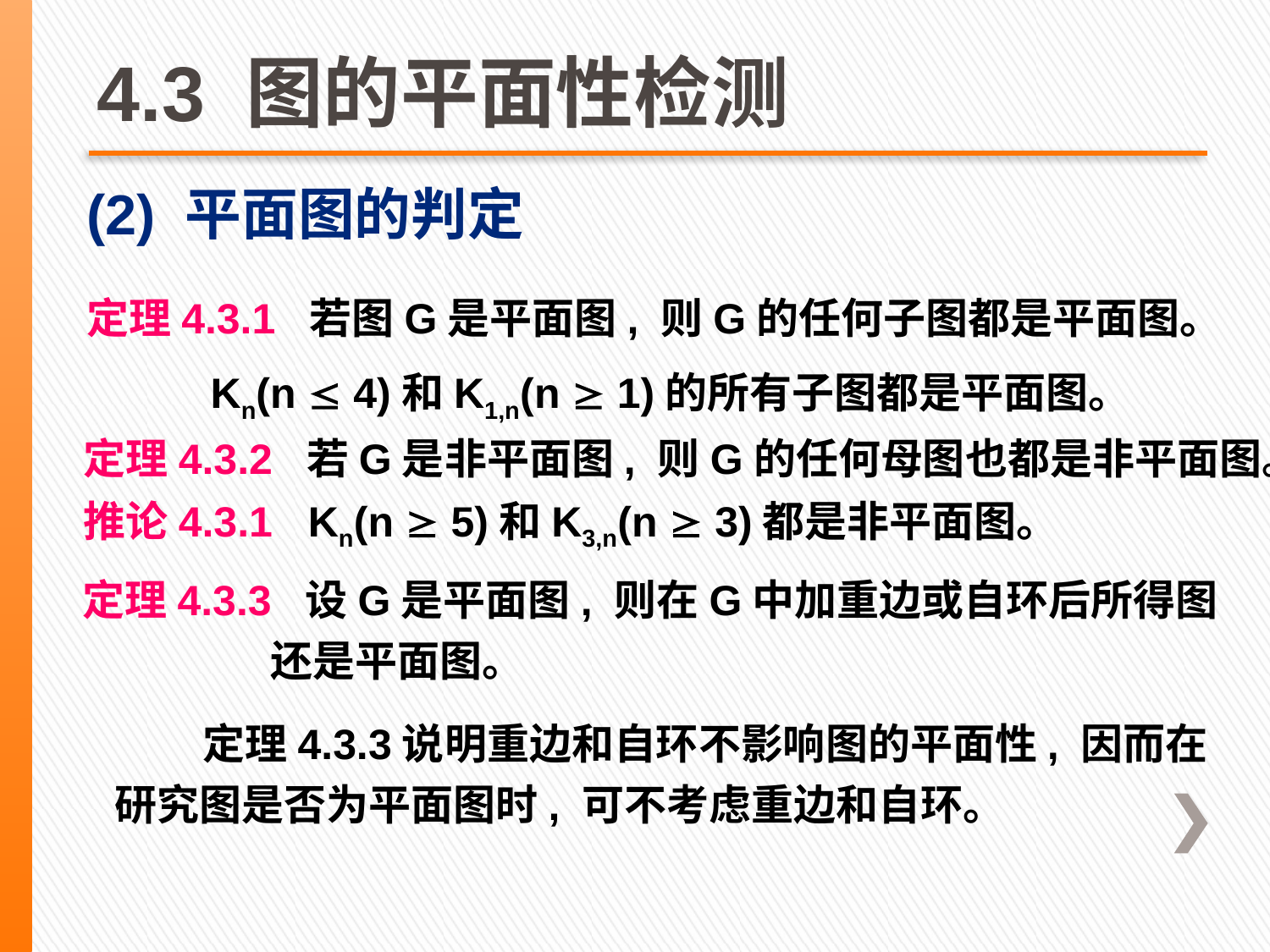

# 4.3 图的平面性检测
(2) 平面图的判定
定理4.3.1  若图G是平面图, 则G的任何子图都是平面图。
Kn(n ≤ 4)和K1,n(n ≥ 1)的所有子图都是平面图。
定理4.3.2  若G是非平面图, 则G的任何母图也都是非平面图。
推论4.3.1   Kn(n ≥ 5)和K3,n(n ≥ 3)都是非平面图。
定理4.3.3  设G是平面图, 则在G中加重边或自环后所得图还是平面图。
定理4.3.3说明重边和自环不影响图的平面性, 因而在研究图是否为平面图时, 可不考虑重边和自环。